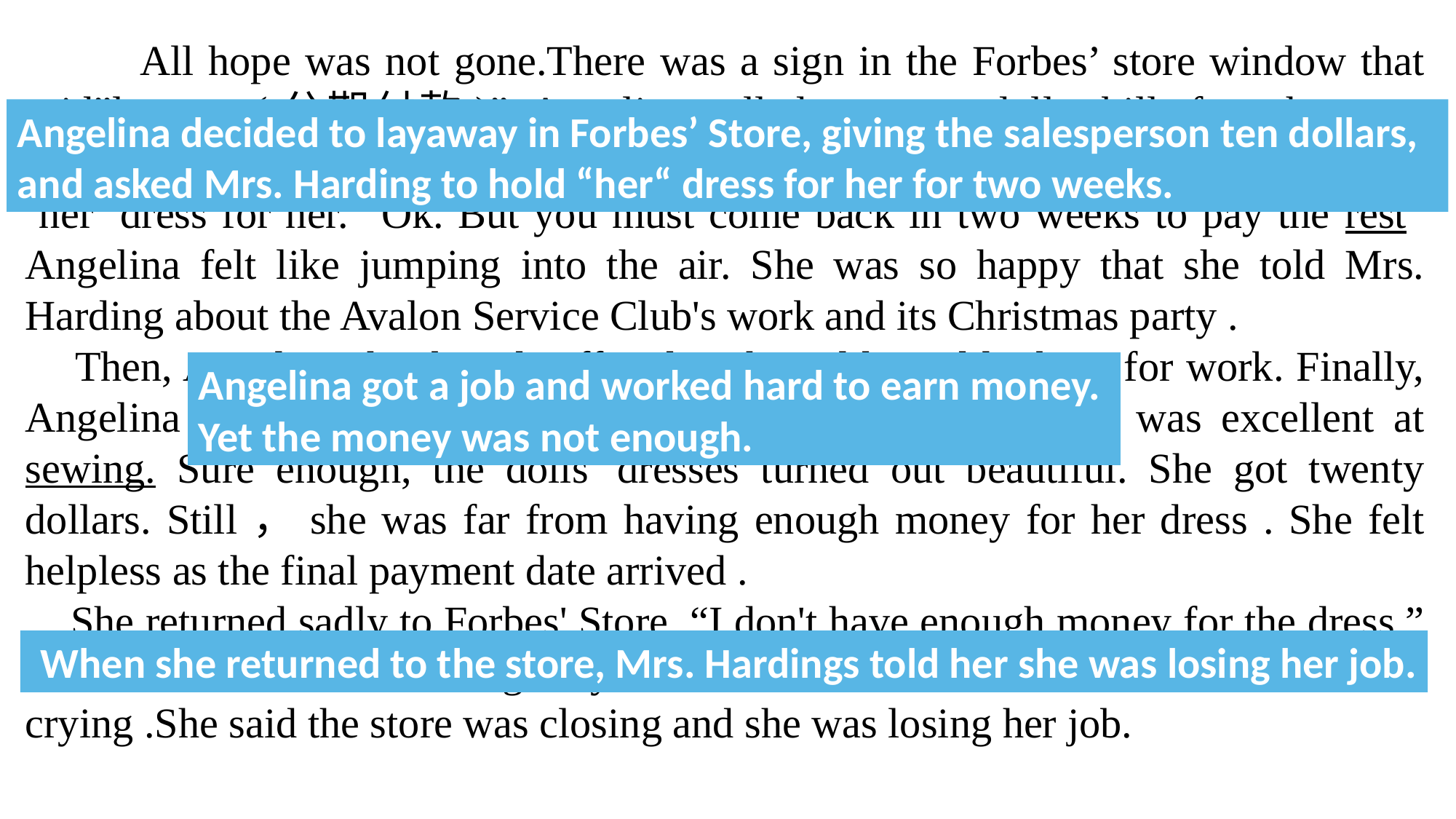

All hope was not gone.There was a sign in the Forbes’ store window that said”layaway(分期付款)”. Angelina pulled ten worn dollar bills from her coat pocket .She ran to the store and begged the salesperson, Mrs.Harding, to hold ’her’ dress for her. ”Ok. But you must come back in two weeks to pay the rest” Angelina felt like jumping into the air. She was so happy that she told Mrs. Harding about the Avalon Service Club's work and its Christmas party .
    Then, Angelina shook and suffered in the cold wind looking for work. Finally, Angelina got a job making new clothing for dolls. Angelina was excellent at sewing. Sure enough, the dolls' dresses turned out beautiful. She got twenty dollars. Still，she was far from having enough money for her dress . She felt helpless as the final payment date arrived .
    She returned sadly to Forbes' Store, “I don't have enough money for the dress.” Then she saw Mrs.Harding's eyes were red. She looked like she had been crying .She said the store was closing and she was losing her job.

Angelina decided to layaway in Forbes’ Store, giving the salesperson ten dollars,
and asked Mrs. Harding to hold “her“ dress for her for two weeks.
Angelina got a job and worked hard to earn money.
Yet the money was not enough.
 When she returned to the store, Mrs. Hardings told her she was losing her job.